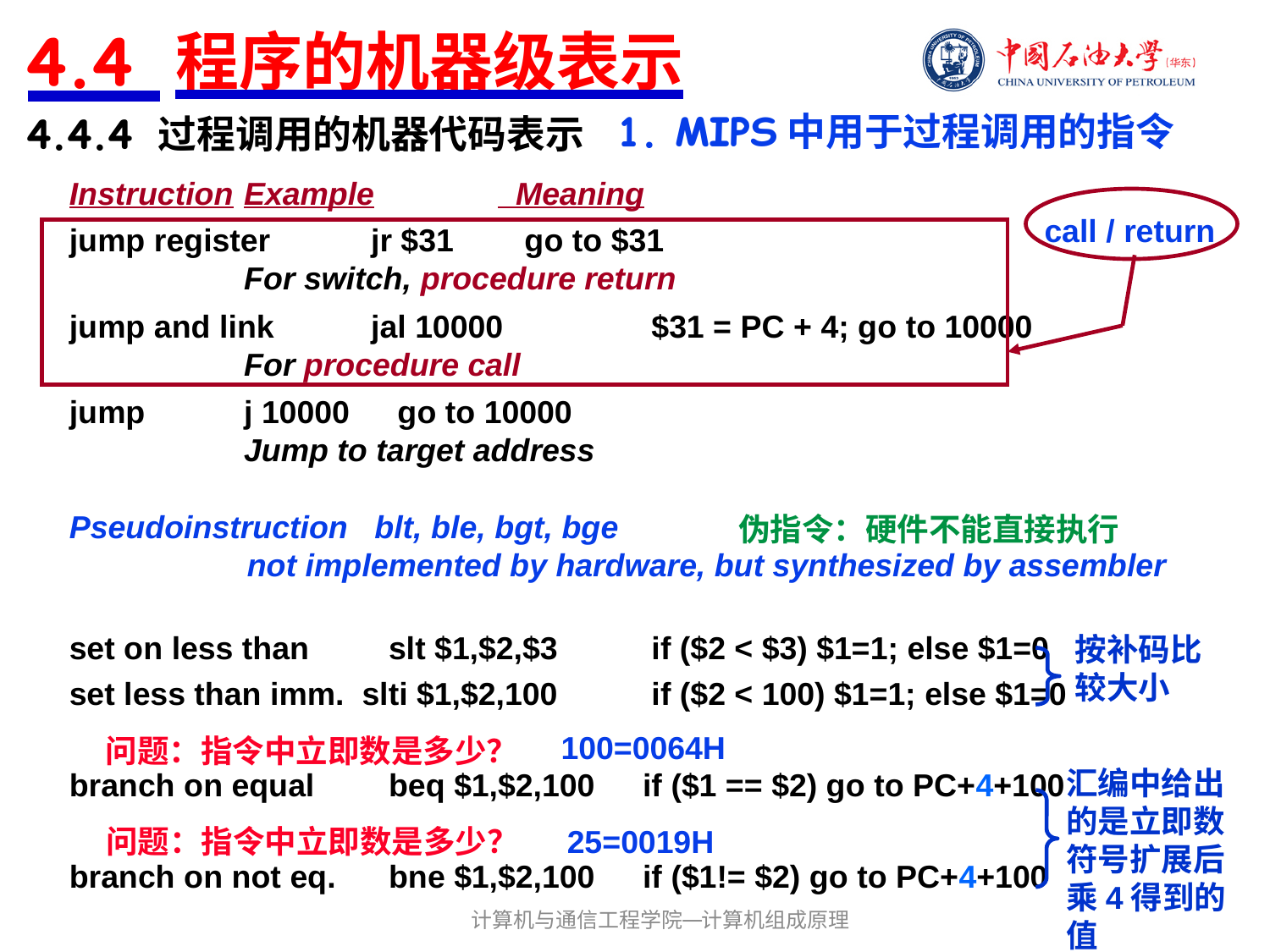

# 4.4 程序的机器级表示
1. MIPS中用于过程调用的指令
4.4.4 过程调用的机器代码表示

Instruction	Example	  Meaning
jump register	jr $31	   go to $31
	For switch, procedure return
jump and link	jal 10000	   $31 = PC + 4; go to 10000
	For procedure call
jump	j 10000	   go to 10000
	Jump to target address

Pseudoinstruction   blt, ble, bgt, bge
                    not implemented by hardware, but synthesized by assembler

set on less than	  slt $1,$2,$3	   if ($2 < $3) $1=1; else $1=0
set less than imm.  slti $1,$2,100	   if ($2 < 100) $1=1; else $1=0

branch on equal	  beq $1,$2,100 	  if ($1 == $2) go to PC+4+100
branch on not eq.	  bne $1,$2,100	  if ($1!= $2) go to PC+4+100

call / return

伪指令：硬件不能直接执行
按补码比较大小

100=0064H
问题：指令中立即数是多少？
汇编中给出的是立即数符号扩展后乘4得到的值

问题：指令中立即数是多少？
25=0019H
计算机与通信工程学院—计算机组成原理
84